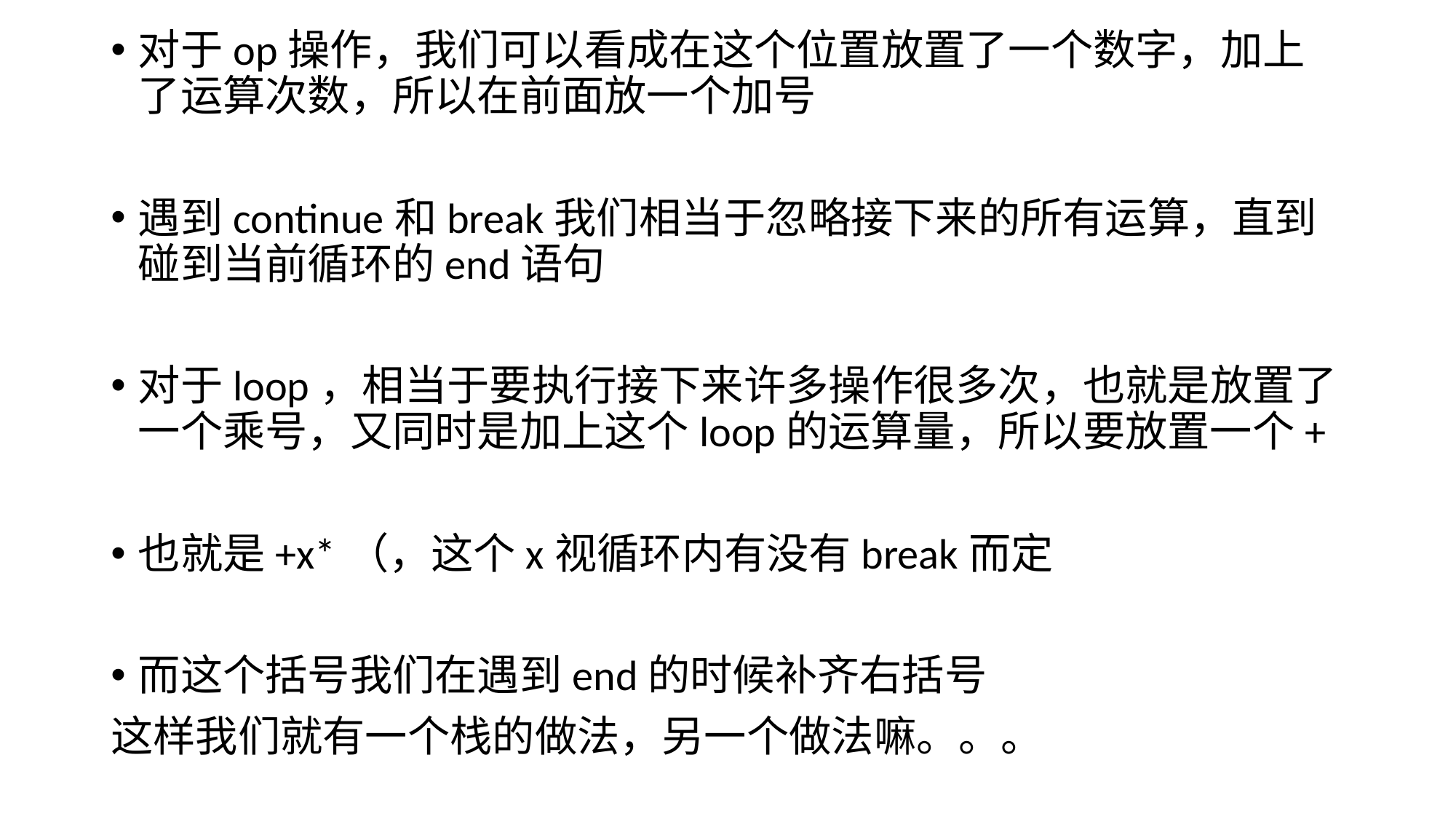

对于op操作，我们可以看成在这个位置放置了一个数字，加上了运算次数，所以在前面放一个加号

遇到continue和break我们相当于忽略接下来的所有运算，直到碰到当前循环的end语句

对于loop，相当于要执行接下来许多操作很多次，也就是放置了一个乘号，又同时是加上这个loop的运算量，所以要放置一个+

也就是+x*（，这个x视循环内有没有break而定

而这个括号我们在遇到end的时候补齐右括号
这样我们就有一个栈的做法，另一个做法嘛。。。